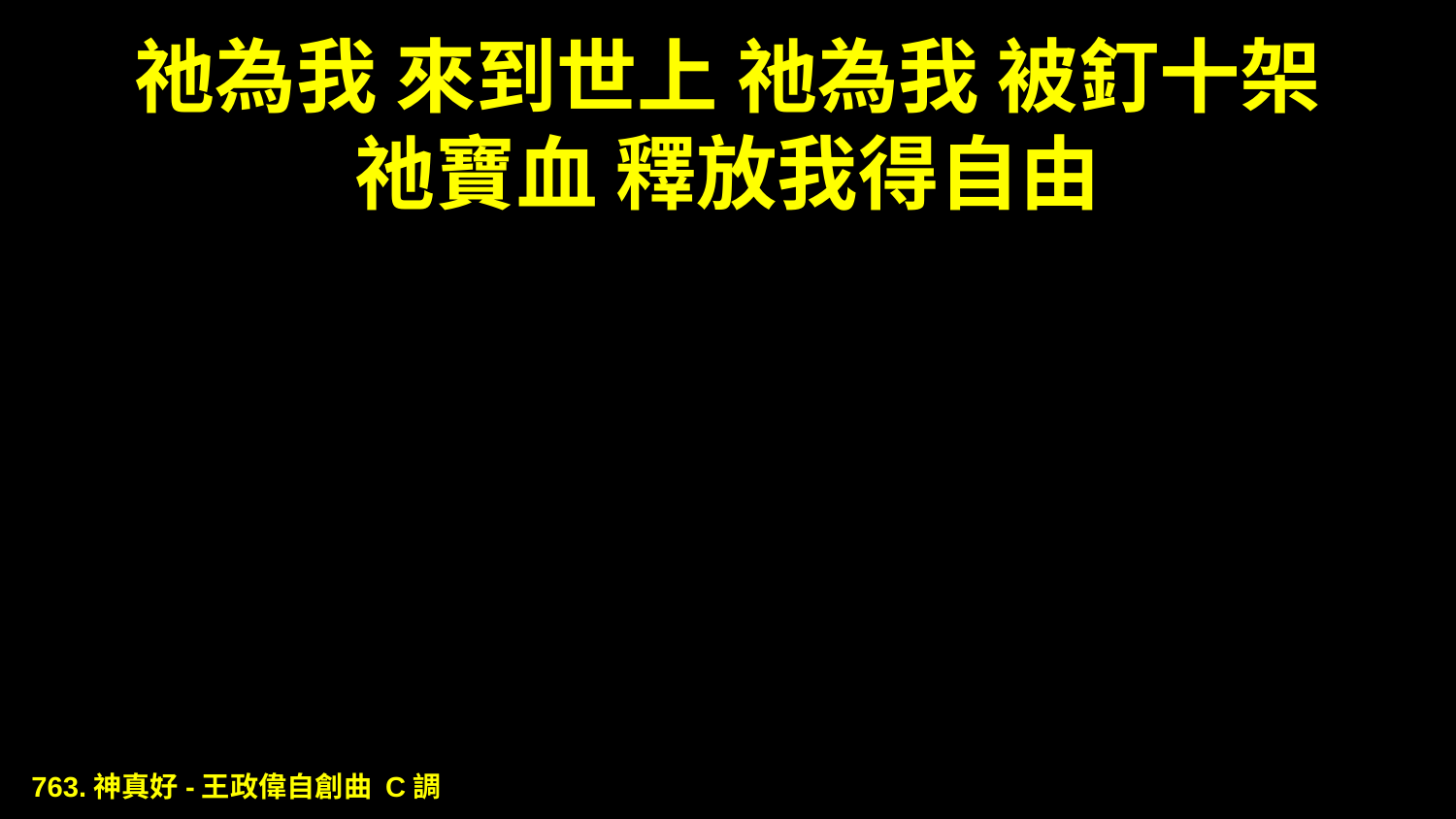

# 祂為我 來到世上 祂為我 被釘十架 祂寶血 釋放我得自由
763.神真好-王政偉自創曲 C調